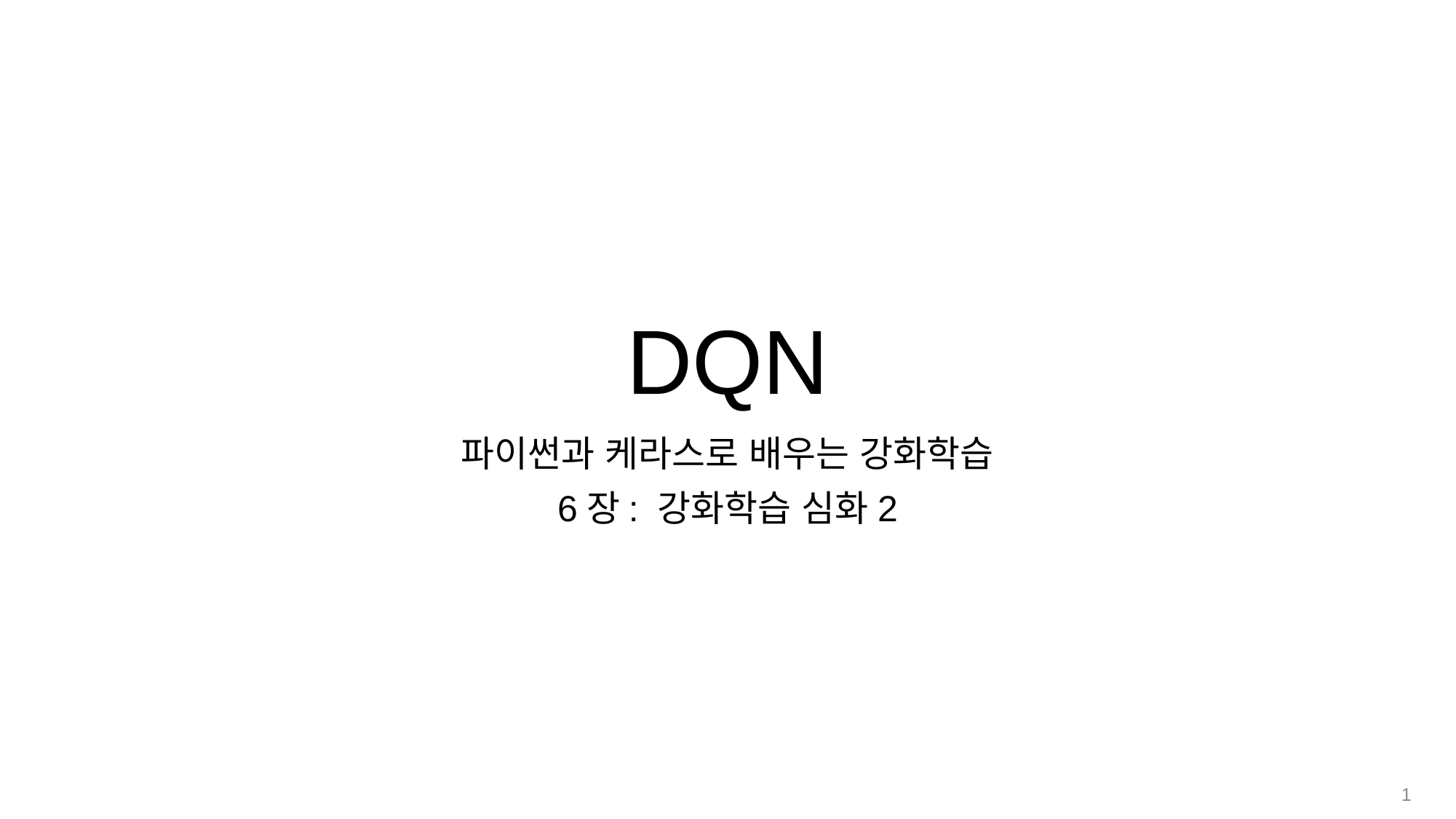

# DQN
파이썬과 케라스로 배우는 강화학습
6장: 강화학습 심화2

1